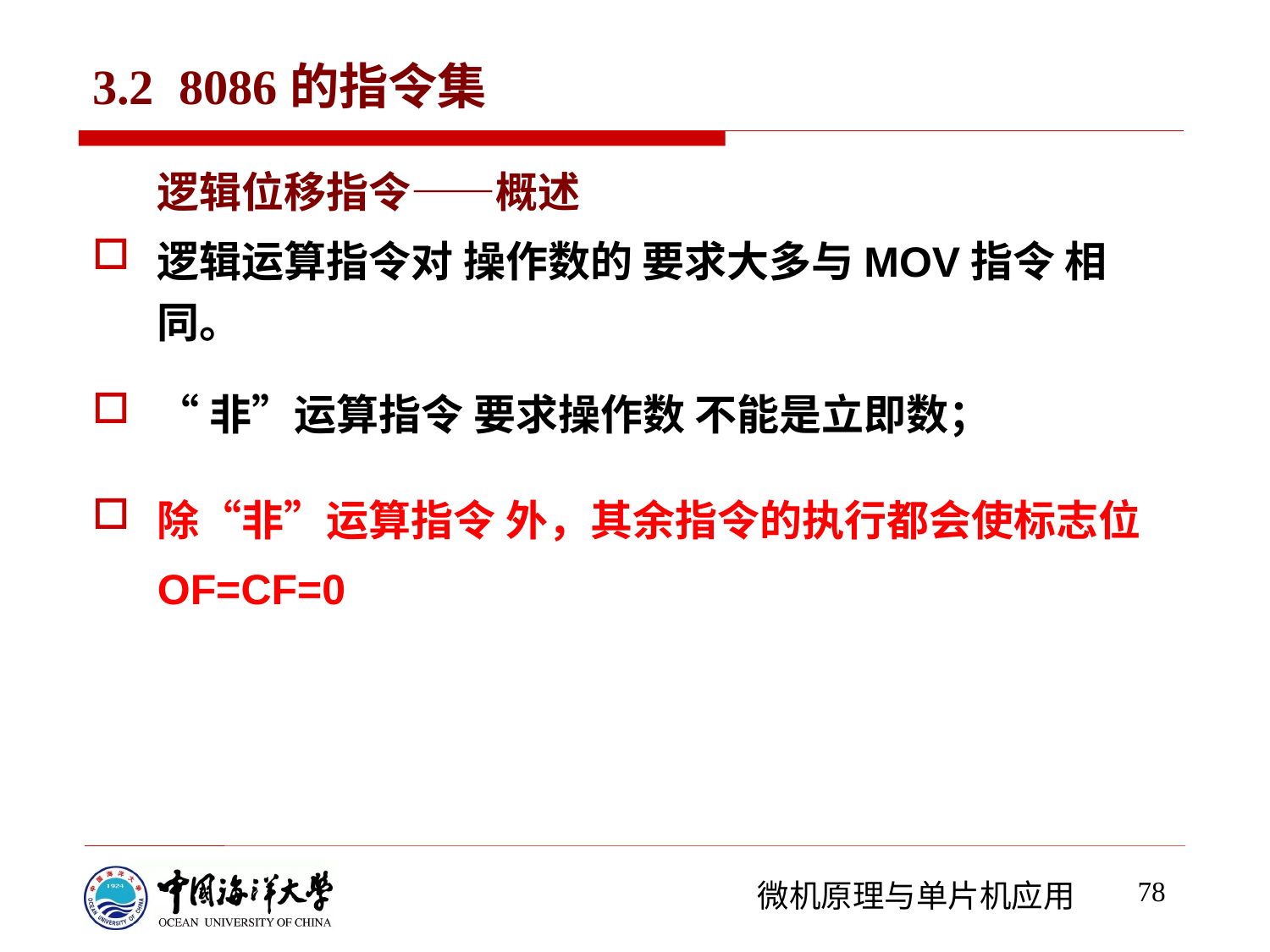

# 3.2  8086的指令集
逻辑位移指令——概述
逻辑运算指令对 操作数的 要求大多与MOV指令 相同。
“非”运算指令 要求操作数 不能是立即数；
除“非”运算指令 外，其余指令的执行都会使标志位OF=CF=0

78